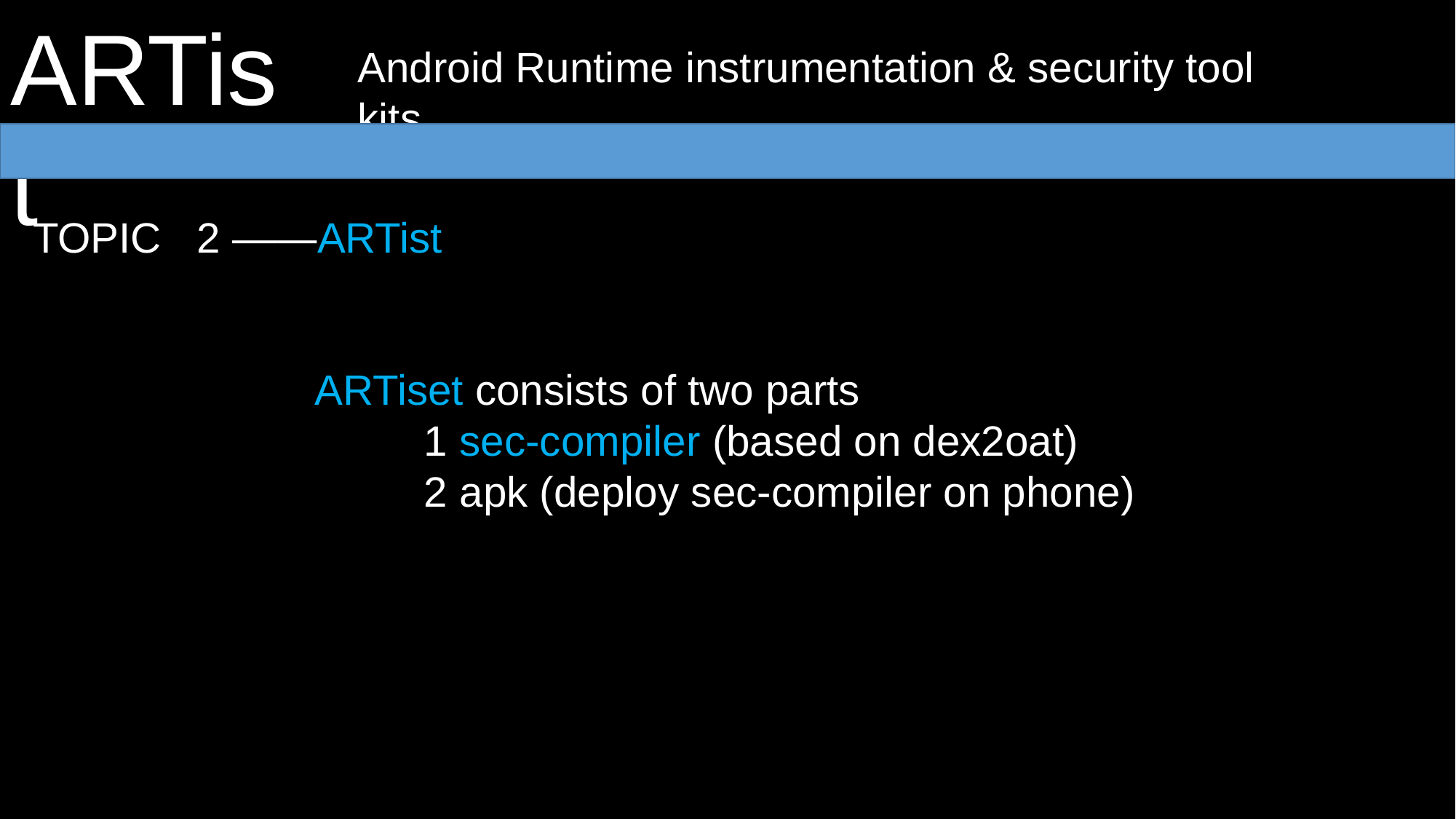

ARTist

ART instrumentation and security toolkit 由两部分组成
sec-compiler基于dex2oat改装的编译时插桩的编译器
用于部署,管理该编译器的app

sec-compiler
Android Runtime instrumentation & security tool kits

TOPIC   2 ——ARTist
ARTiset consists of two parts
	1 sec-compiler (based on dex2oat)
	2 apk (deploy sec-compiler on phone)